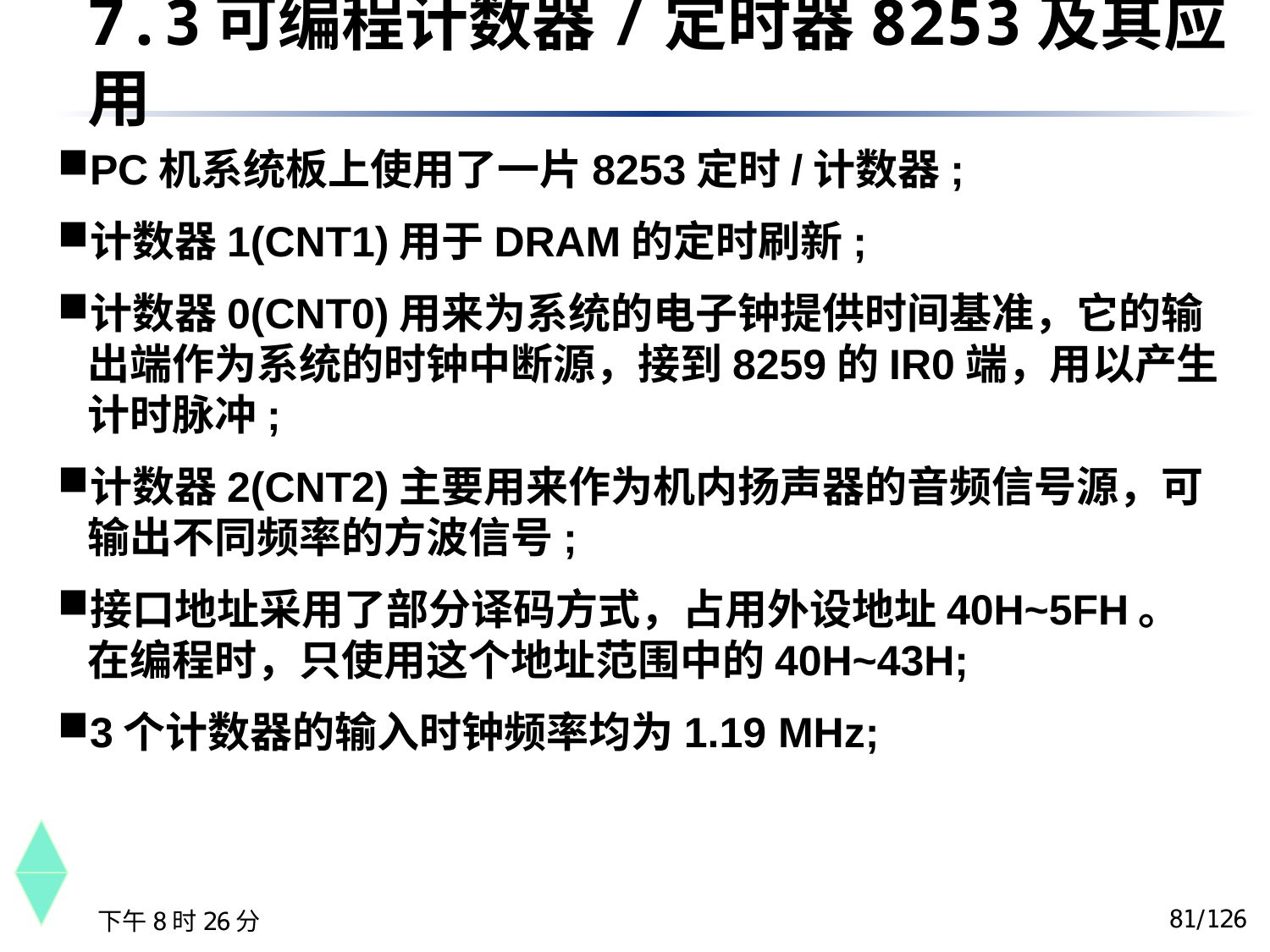

7.3	可编程计数器/定时器8253及其应用
PC机系统板上使用了一片8253定时/计数器;
计数器1(CNT1)用于DRAM的定时刷新;
计数器0(CNT0)用来为系统的电子钟提供时间基准，它的输出端作为系统的时钟中断源，接到8259的IR0端，用以产生计时脉冲;
计数器2(CNT2)主要用来作为机内扬声器的音频信号源，可输出不同频率的方波信号;
接口地址采用了部分译码方式，占用外设地址40H~5FH。在编程时，只使用这个地址范围中的40H~43H;
3个计数器的输入时钟频率均为1.19 MHz;
81/126
下午8时26分